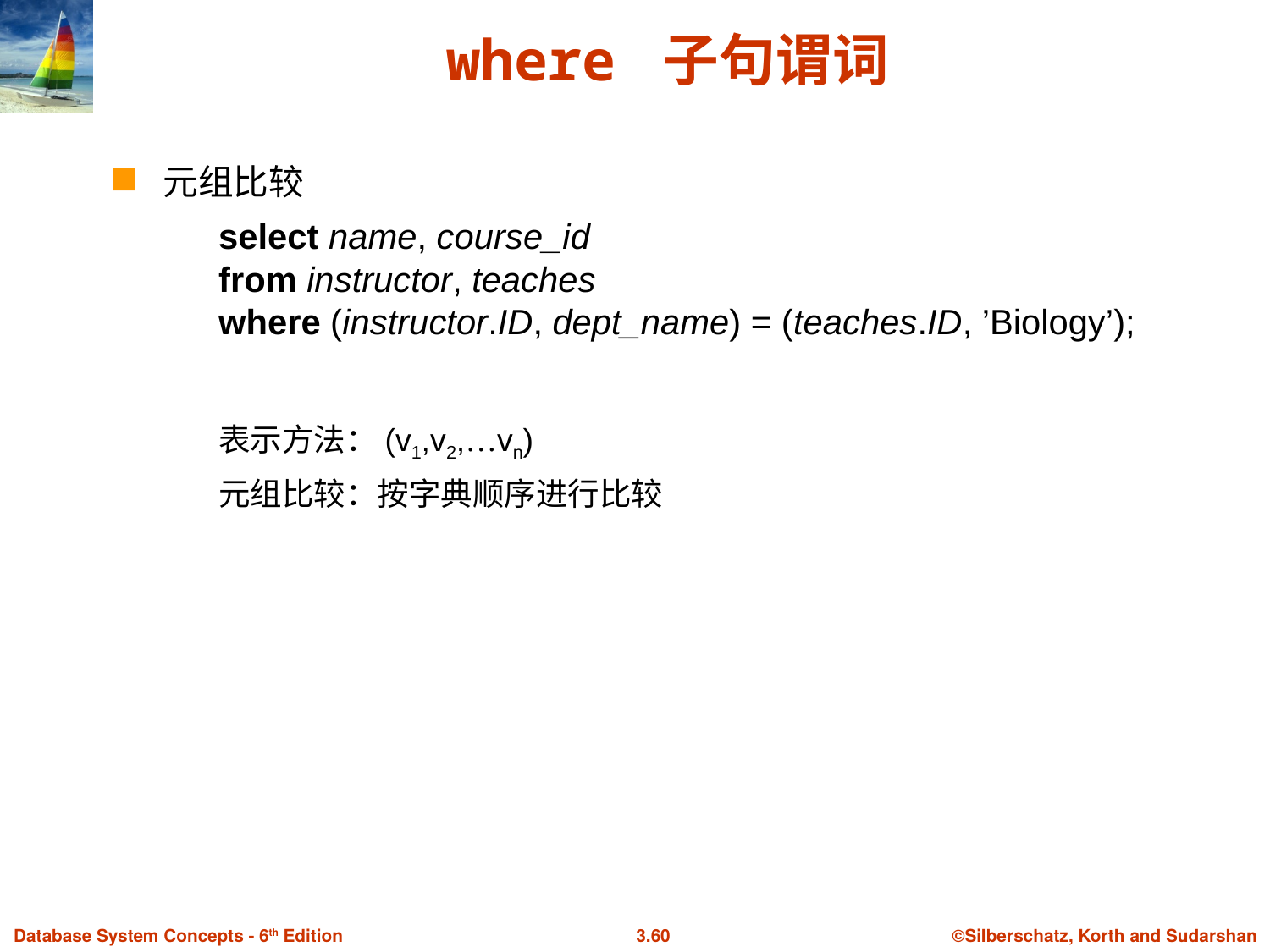

# where 子句谓词
元组比较
select name, course_id
from instructor, teaches
where (instructor.ID, dept_name) = (teaches.ID, ’Biology’);

表示方法：(v1,v2,…vn)
元组比较：按字典顺序进行比较